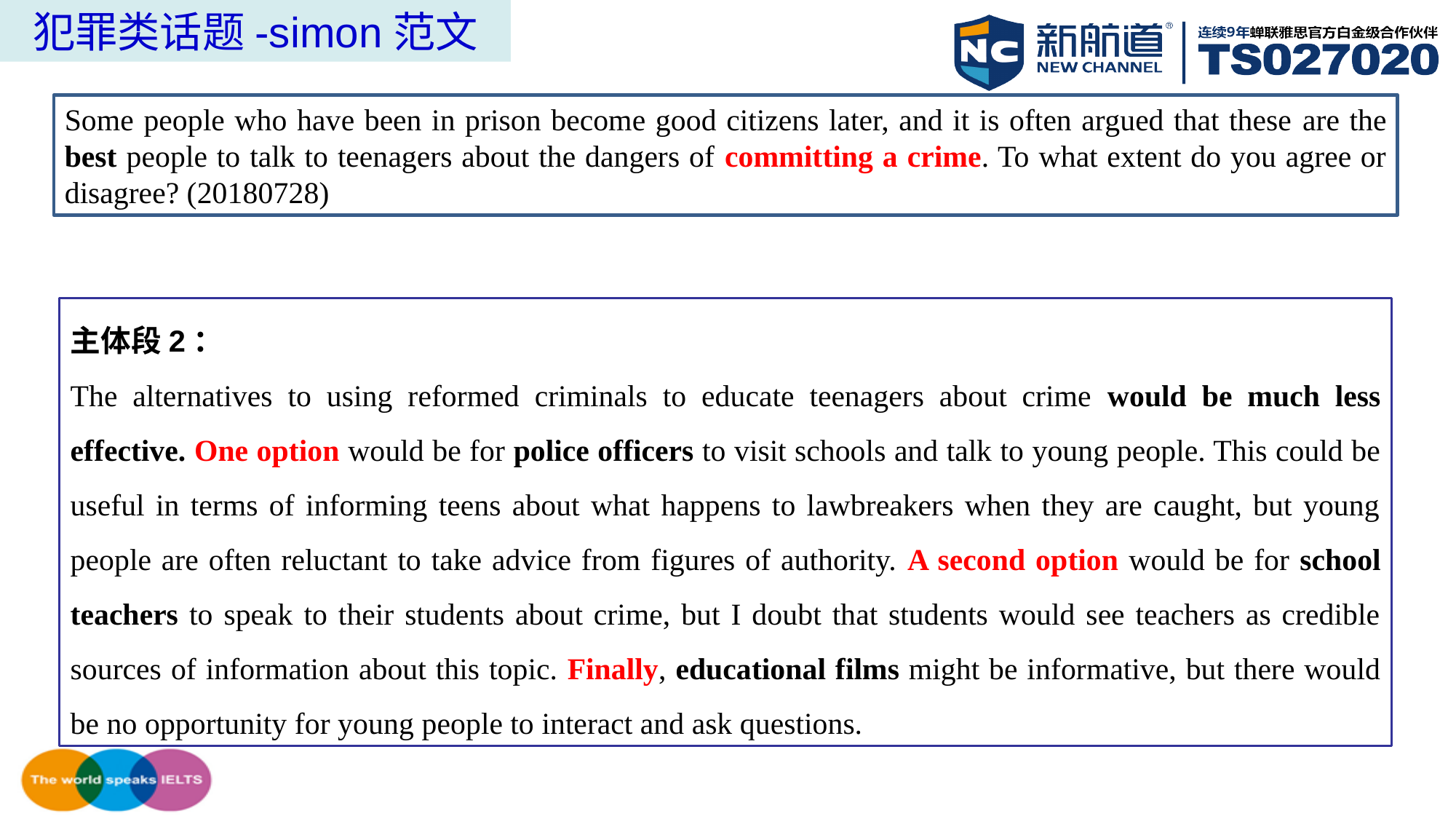

犯罪类话题-simon范文
Some people who have been in prison become good citizens later, and it is often argued that these are the best people to talk to teenagers about the dangers of committing a crime. To what extent do you agree or disagree? (20180728)
主体段2：
The alternatives to using reformed criminals to educate teenagers about crime would be much less effective. One option would be for police officers to visit schools and talk to young people. This could be useful in terms of informing teens about what happens to lawbreakers when they are caught, but young people are often reluctant to take advice from figures of authority. A second option would be for school teachers to speak to their students about crime, but I doubt that students would see teachers as credible sources of information about this topic. Finally, educational films might be informative, but there would be no opportunity for young people to interact and ask questions.